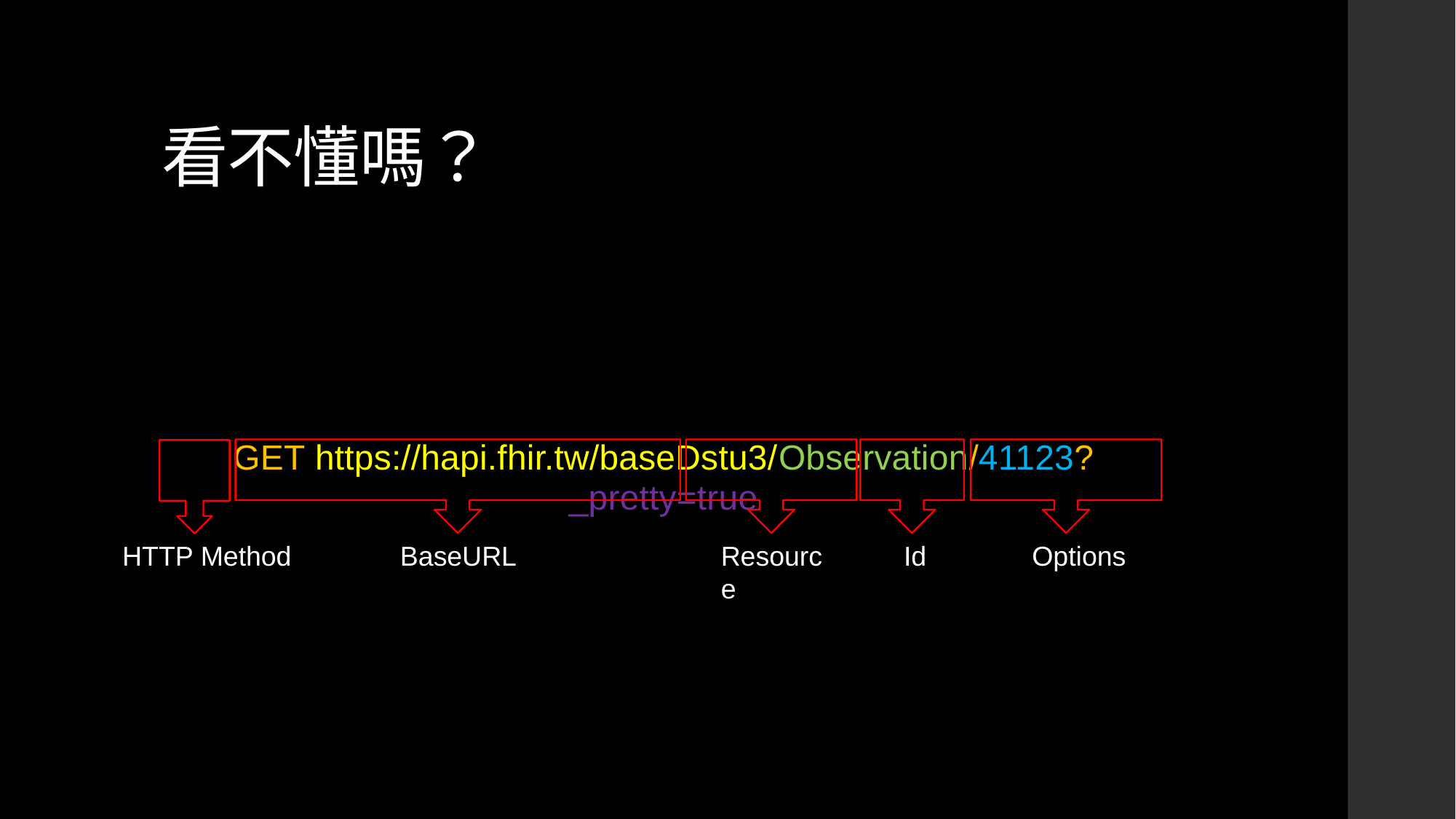

# 看不懂嗎？
GET https://hapi.fhir.tw/baseDstu3/Observation/41123?_pretty=true

Resource
Id
Options
BaseURL
HTTP Method